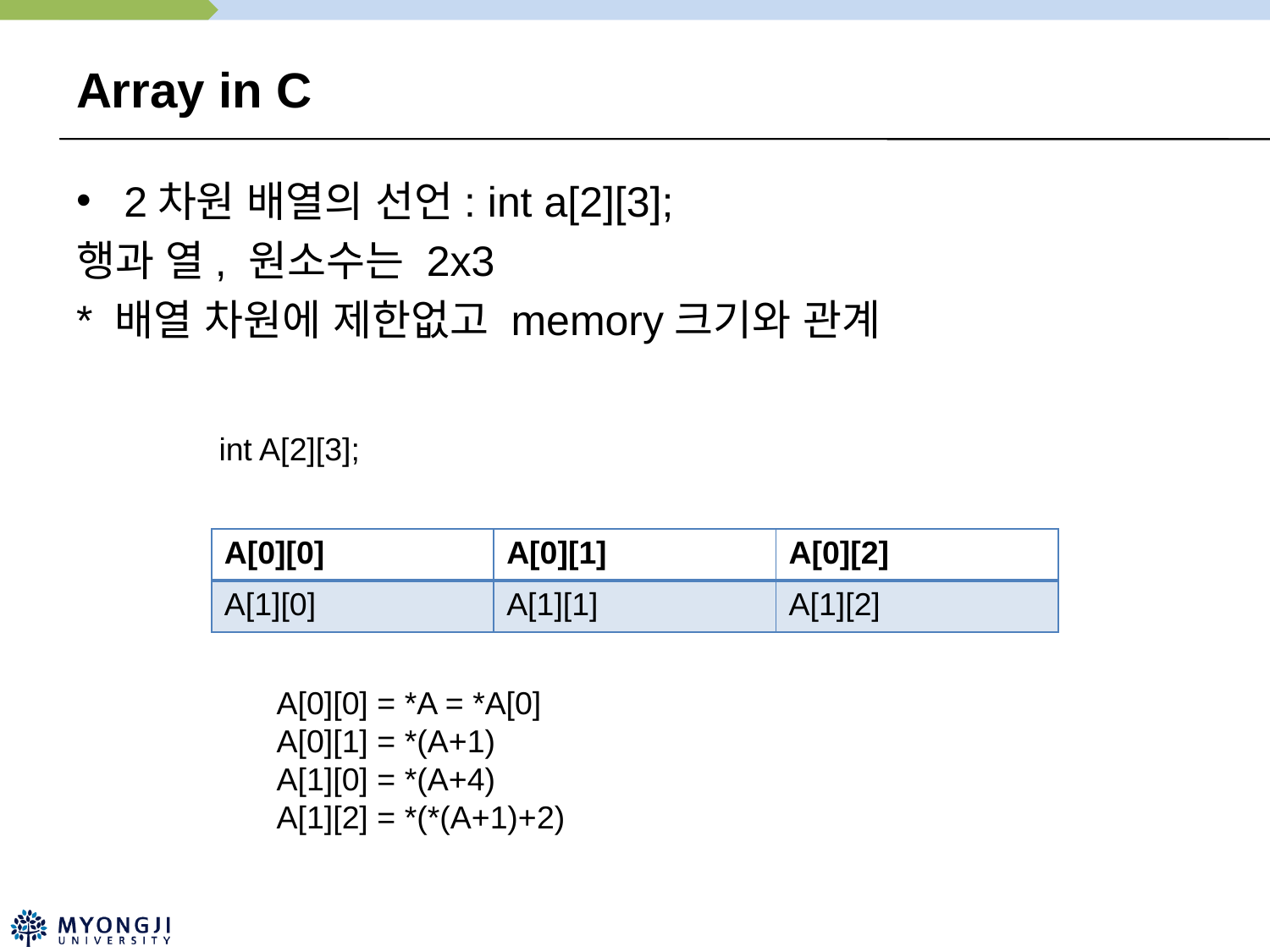

# Array in C
2차원 배열의 선언: int a[2][3];
행과 열, 원소수는 2x3
* 배열 차원에 제한없고 memory크기와 관계

int A[2][3];
| A[0][0] | A[0][1] | A[0][2] |
| --- | --- | --- |
| A[1][0] | A[1][1] | A[1][2] |
A[0][0] = *A = *A[0]
A[0][1] = *(A+1)
A[1][0] = *(A+4)
A[1][2] = *(*(A+1)+2)